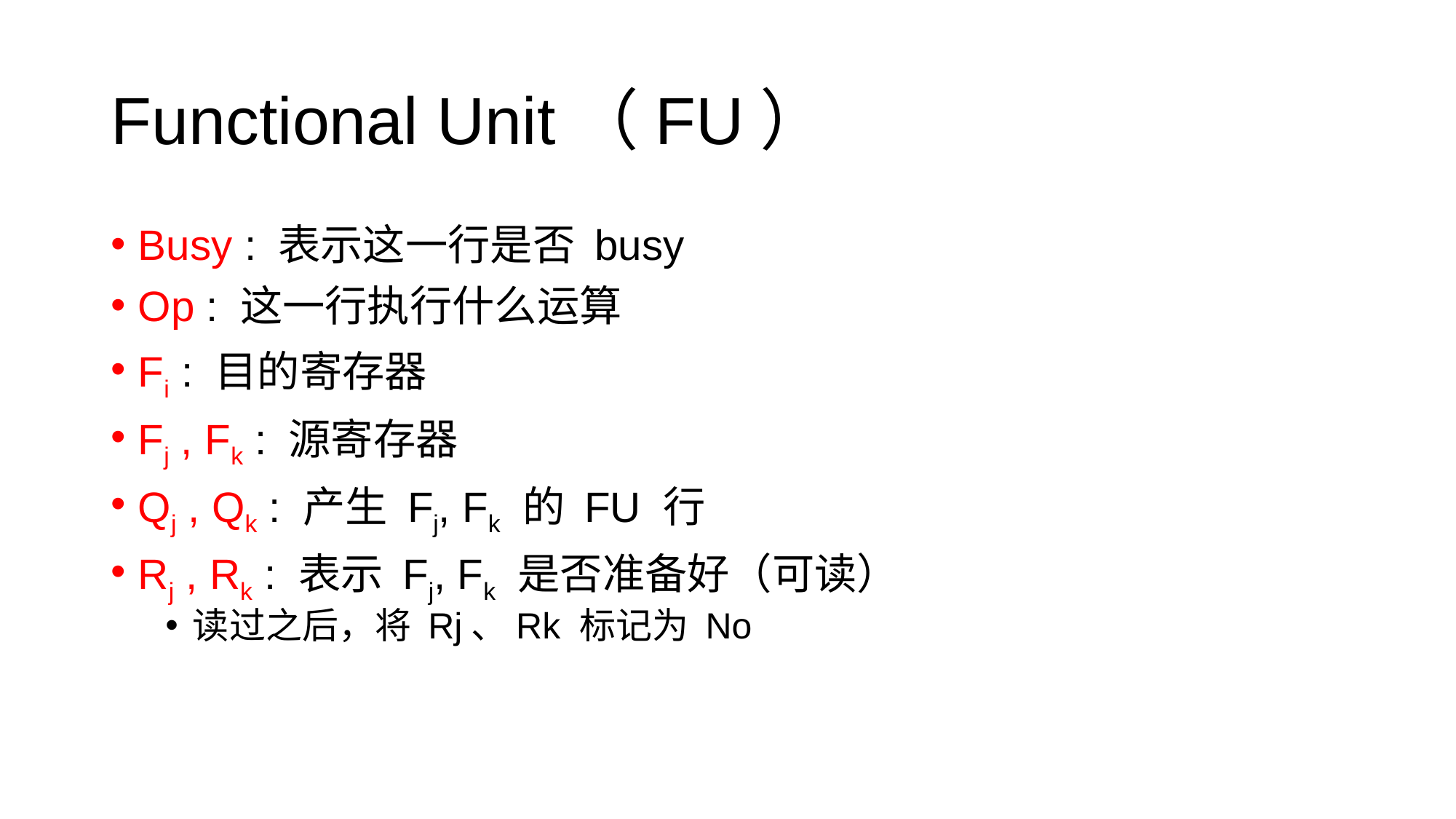

# Functional Unit（FU）
Busy : 表示这一行是否 busy
Op : 这一行执行什么运算
Fi : 目的寄存器
Fj , Fk : 源寄存器
Qj , Qk : 产生 Fj, Fk 的 FU 行
Rj , Rk : 表示 Fj, Fk 是否准备好（可读）
读过之后，将 Rj、Rk 标记为 No